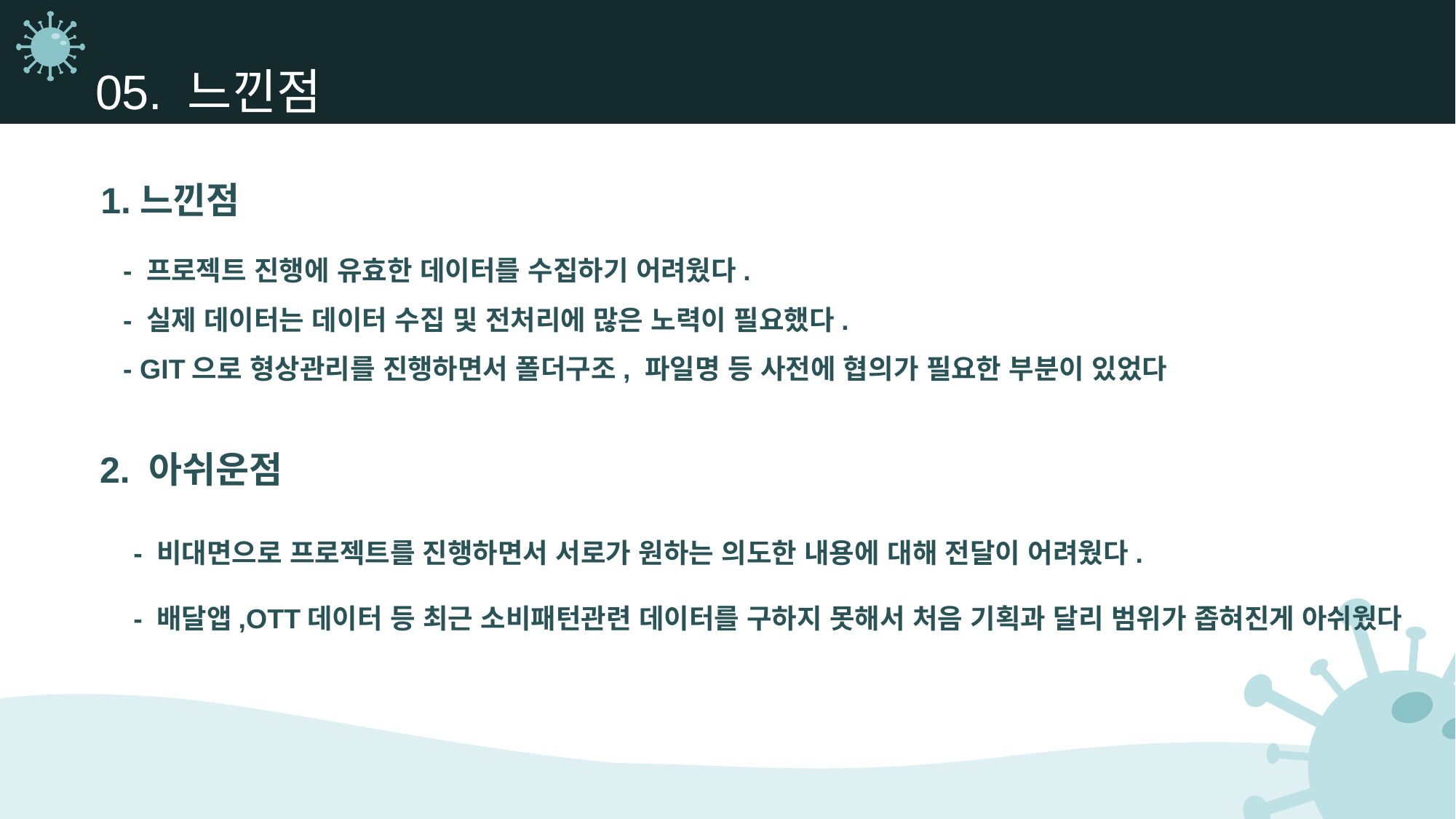

05. 느낀점
1.느낀점
- 프로젝트 진행에 유효한 데이터를 수집하기 어려웠다.
- 실제 데이터는 데이터 수집 및 전처리에 많은 노력이 필요했다.
- GIT으로 형상관리를 진행하면서 폴더구조, 파일명 등 사전에 협의가 필요한 부분이 있었다
2. 아쉬운점
- 비대면으로 프로젝트를 진행하면서 서로가 원하는 의도한 내용에 대해 전달이 어려웠다.
- 배달앱,OTT데이터 등 최근 소비패턴관련 데이터를 구하지 못해서 처음 기획과 달리 범위가 좁혀진게 아쉬웠다